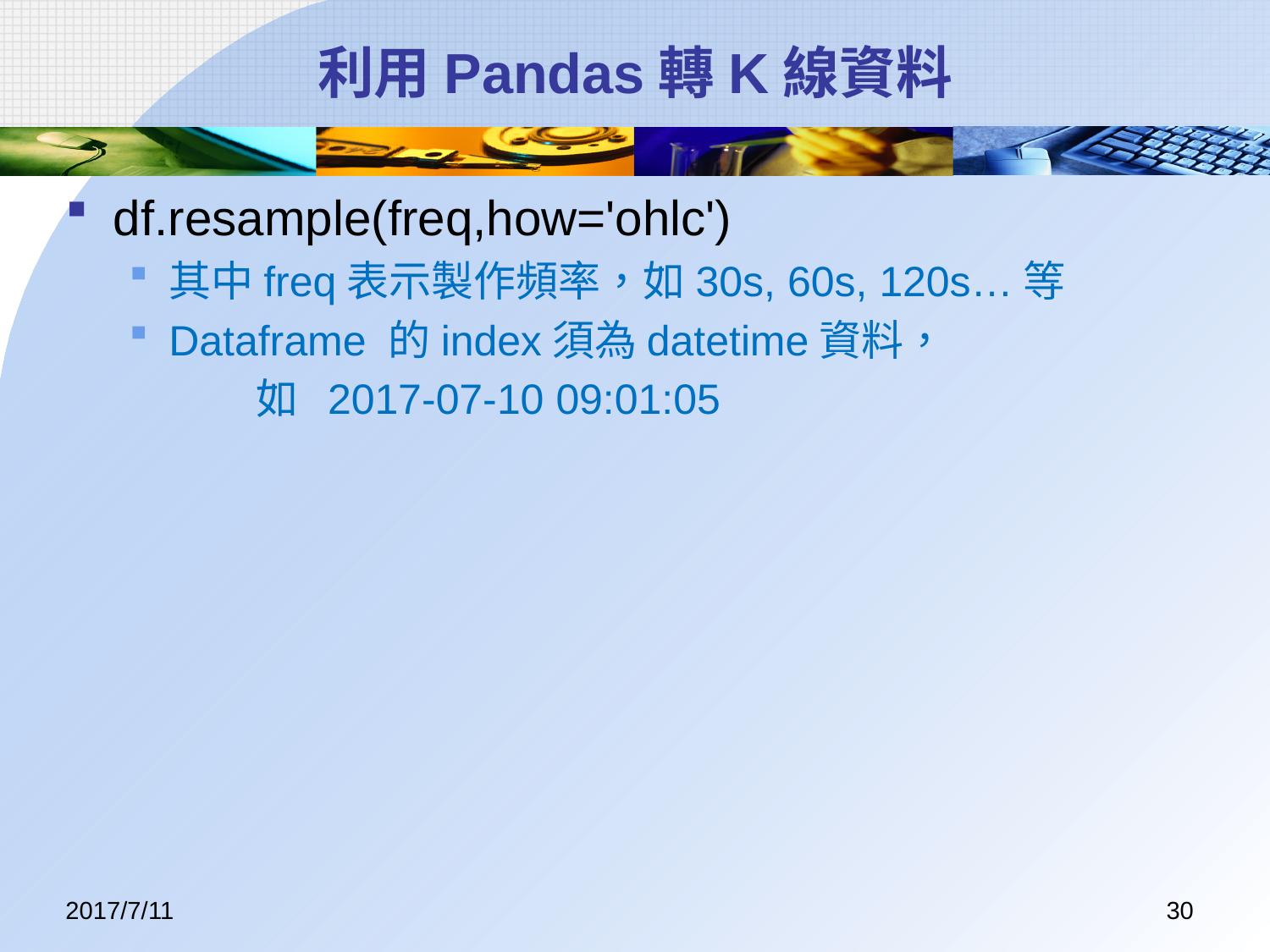

# 利用Pandas轉K線資料
df.resample(freq,how='ohlc')
其中freq表示製作頻率，如30s, 60s, 120s…等
Dataframe 的index須為datetime資料，
	如  2017-07-10 09:01:05
2017/7/11
30